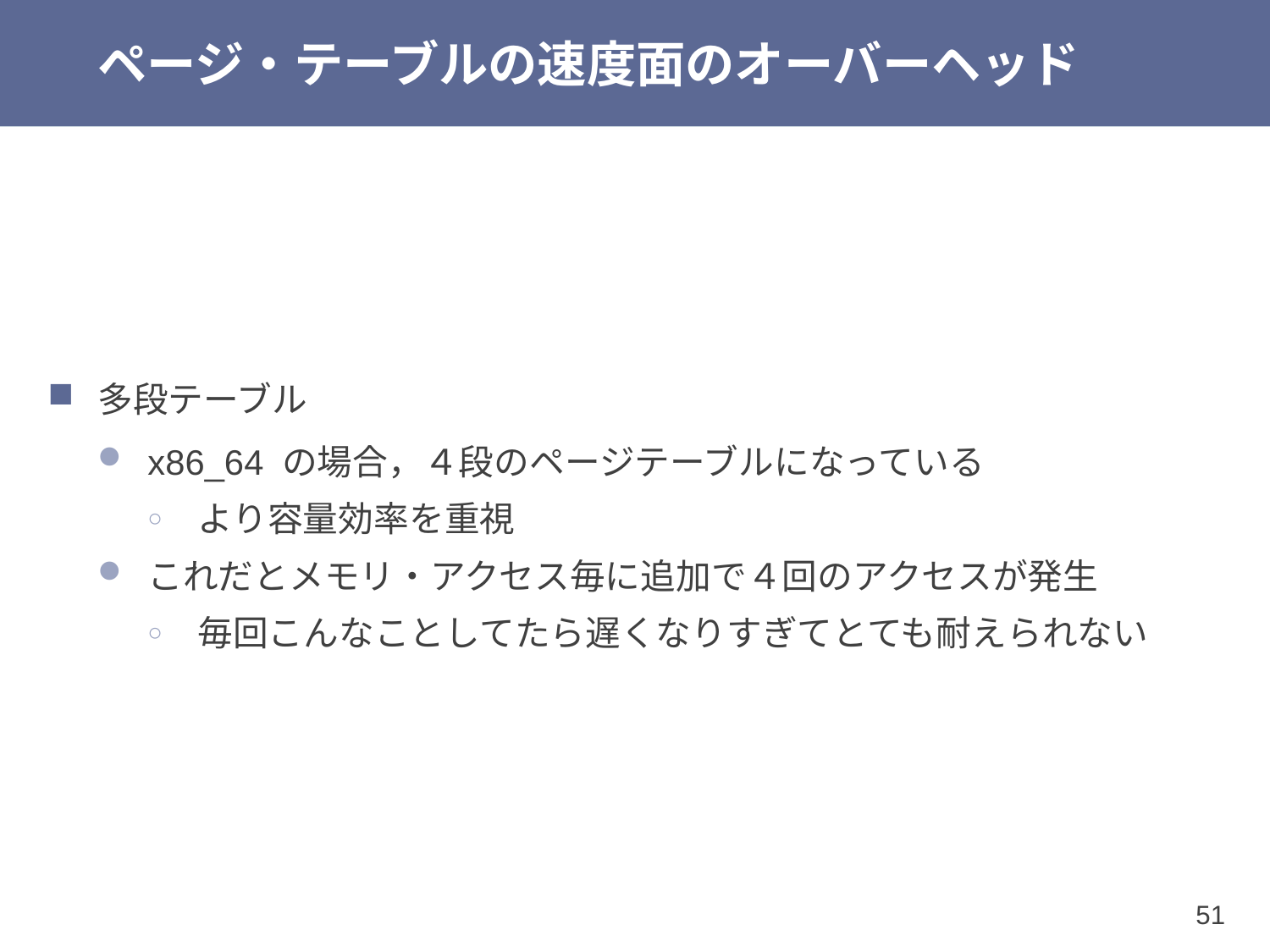

# ページ・テーブルの速度面のオーバーヘッド
多段テーブル
x86_64 の場合，４段のページテーブルになっている
より容量効率を重視
これだとメモリ・アクセス毎に追加で４回のアクセスが発生
毎回こんなことしてたら遅くなりすぎてとても耐えられない